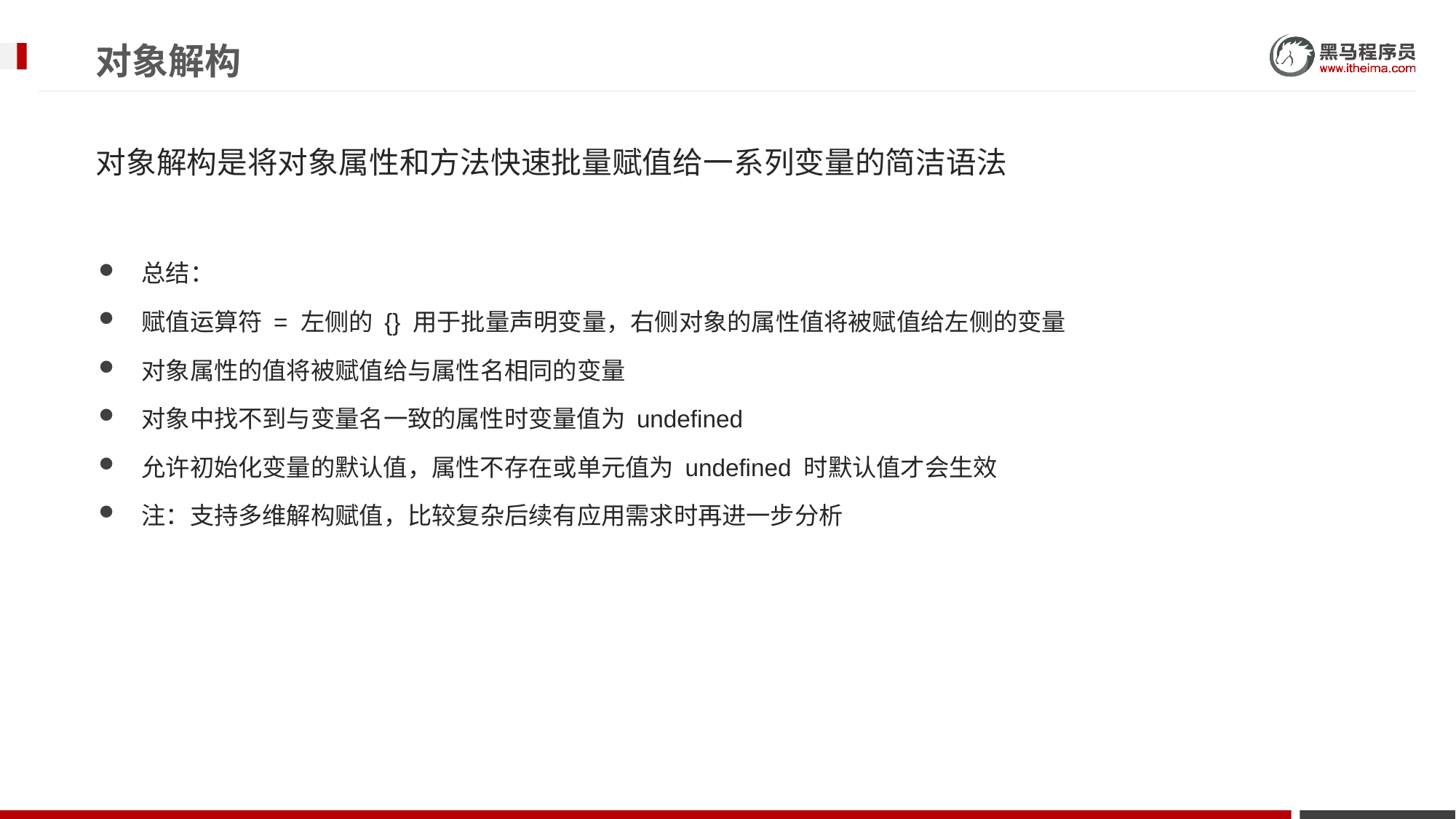

# 对象解构
对象解构是将对象属性和方法快速批量赋值给一系列变量的简洁语法
总结：
赋值运算符 = 左侧的 {} 用于批量声明变量，右侧对象的属性值将被赋值给左侧的变量
对象属性的值将被赋值给与属性名相同的变量
对象中找不到与变量名一致的属性时变量值为 undefined
允许初始化变量的默认值，属性不存在或单元值为 undefined 时默认值才会生效
注：支持多维解构赋值，比较复杂后续有应用需求时再进一步分析